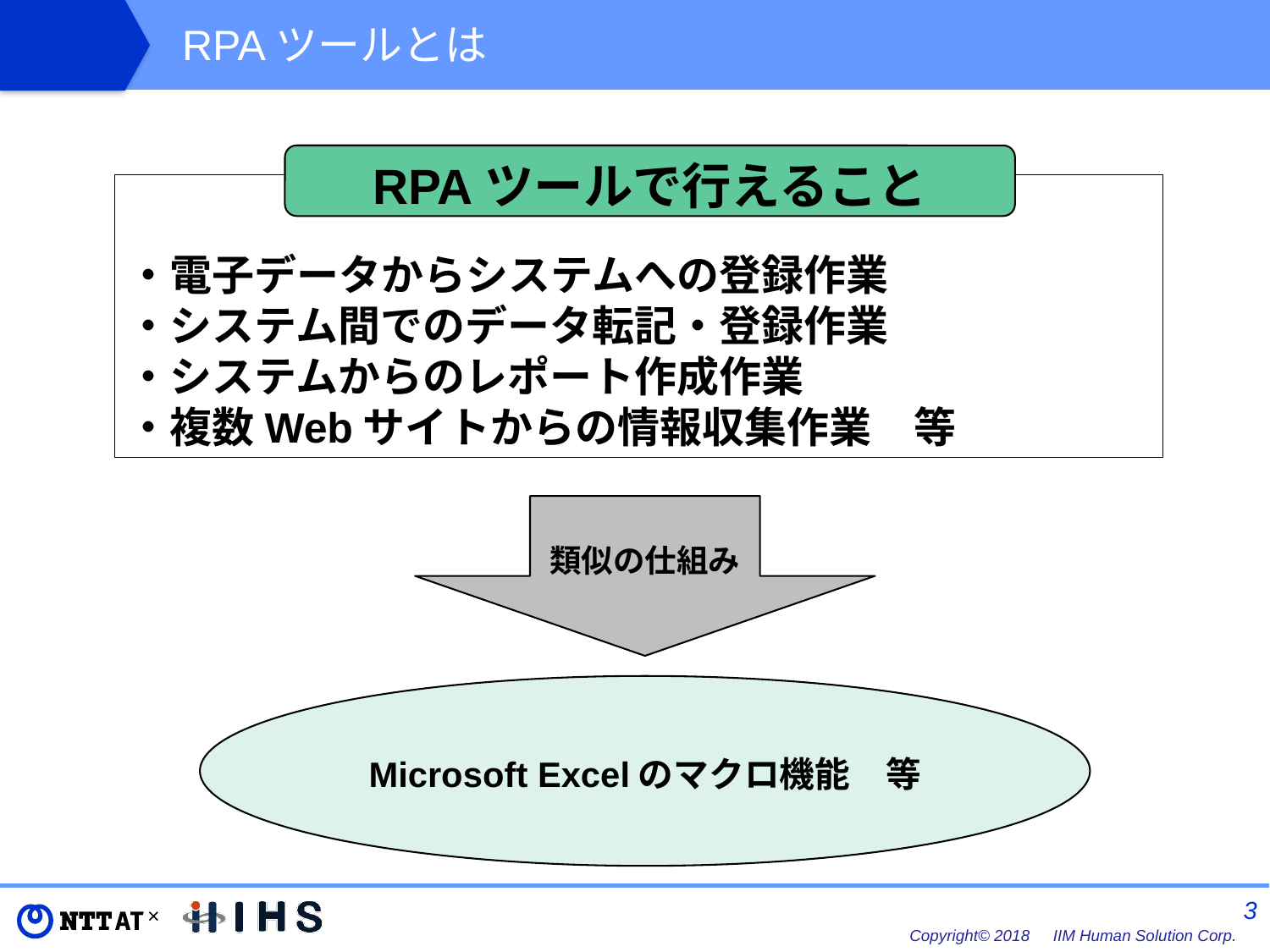

RPAツールとは

RPAツールで行えること

・電子データからシステムへの登録作業
・システム間でのデータ転記・登録作業
・システムからのレポート作成作業
・複数Webサイトからの情報収集作業　等

類似の仕組み

Microsoft Excelのマクロ機能　等
3